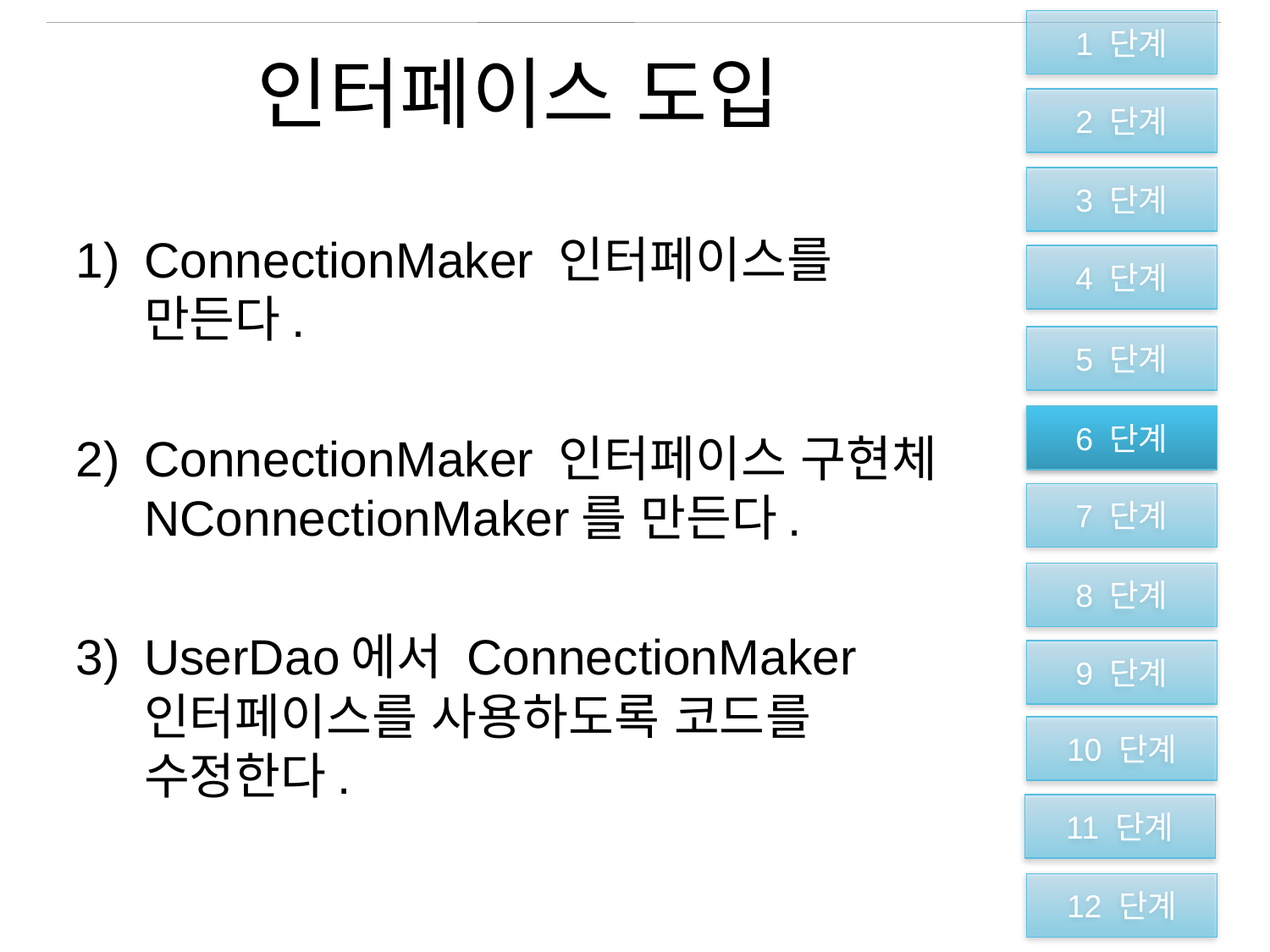

1 단계
2 단계
3 단계
4 단계
5 단계
6 단계
7 단계
8 단계
9 단계
10 단계
11 단계
12 단계
# 인터페이스 도입
ConnectionMaker 인터페이스를 만든다.

ConnectionMaker 인터페이스 구현체 NConnectionMaker를 만든다.

UserDao에서 ConnectionMaker 인터페이스를 사용하도록 코드를 수정한다.